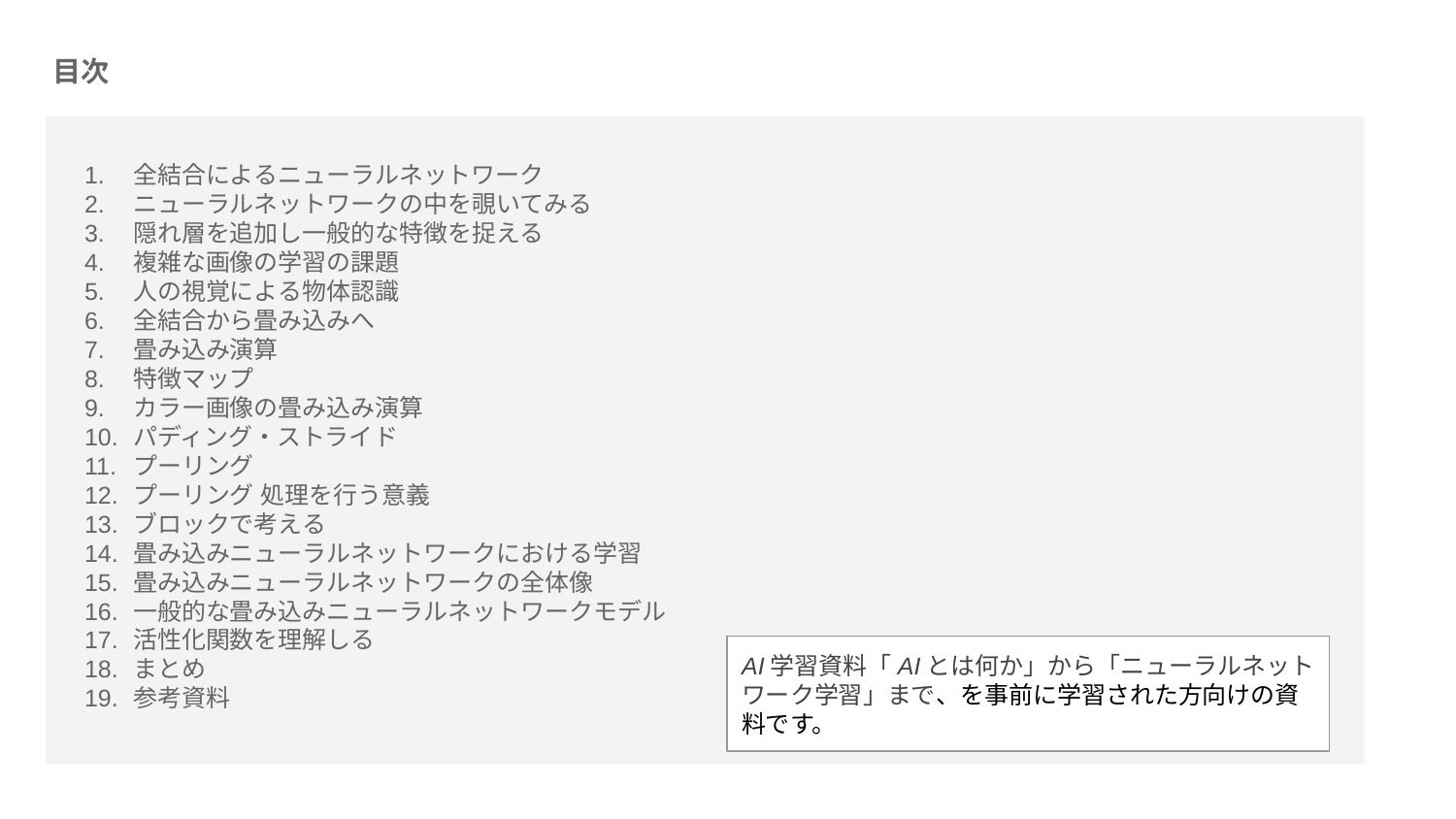

目次

全結合によるニューラルネットワーク
ニューラルネットワークの中を覗いてみる
隠れ層を追加し一般的な特徴を捉える
複雑な画像の学習の課題
人の視覚による物体認識
全結合から畳み込みへ
畳み込み演算
特徴マップ
カラー画像の畳み込み演算
パディング・ストライド
プーリング
プーリング 処理を行う意義
ブロックで考える
畳み込みニューラルネットワークにおける学習
畳み込みニューラルネットワークの全体像
一般的な畳み込みニューラルネットワークモデル
活性化関数を理解しる
まとめ
参考資料
AI学習資料「AIとは何か」から「ニューラルネットワーク学習」まで、を事前に学習された方向けの資料です。